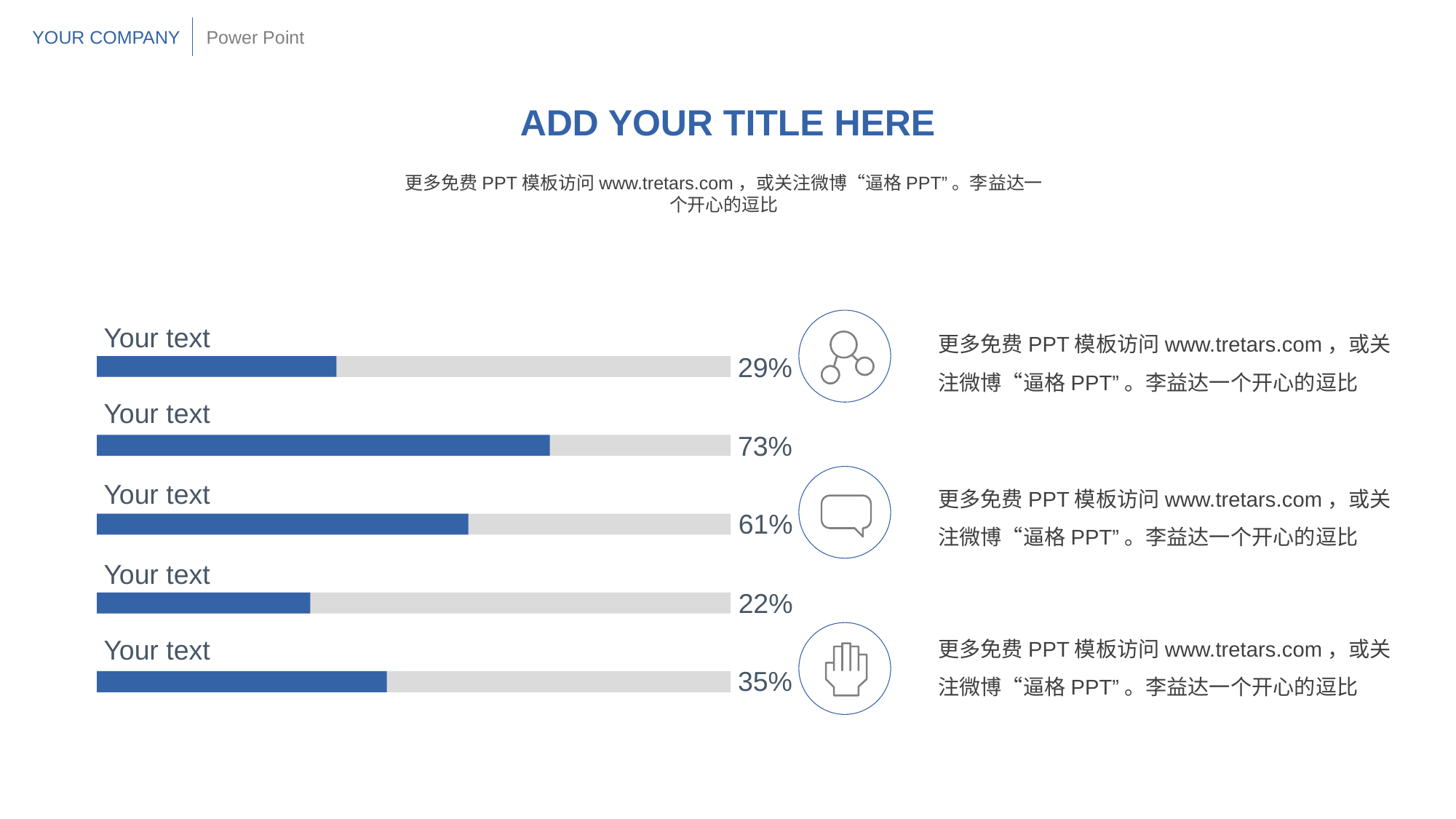

YOUR COMPANY
Power Point
ADD YOUR TITLE HERE
更多免费PPT模板访问www.tretars.com，或关注微博“逼格PPT”。李益达一个开心的逗比

更多免费PPT模板访问www.tretars.com，或关注微博“逼格PPT”。李益达一个开心的逗比
Your text

29%

Your text
73%

更多免费PPT模板访问www.tretars.com，或关注微博“逼格PPT”。李益达一个开心的逗比
Your text

61%

Your text
22%

更多免费PPT模板访问www.tretars.com，或关注微博“逼格PPT”。李益达一个开心的逗比

Your text

35%